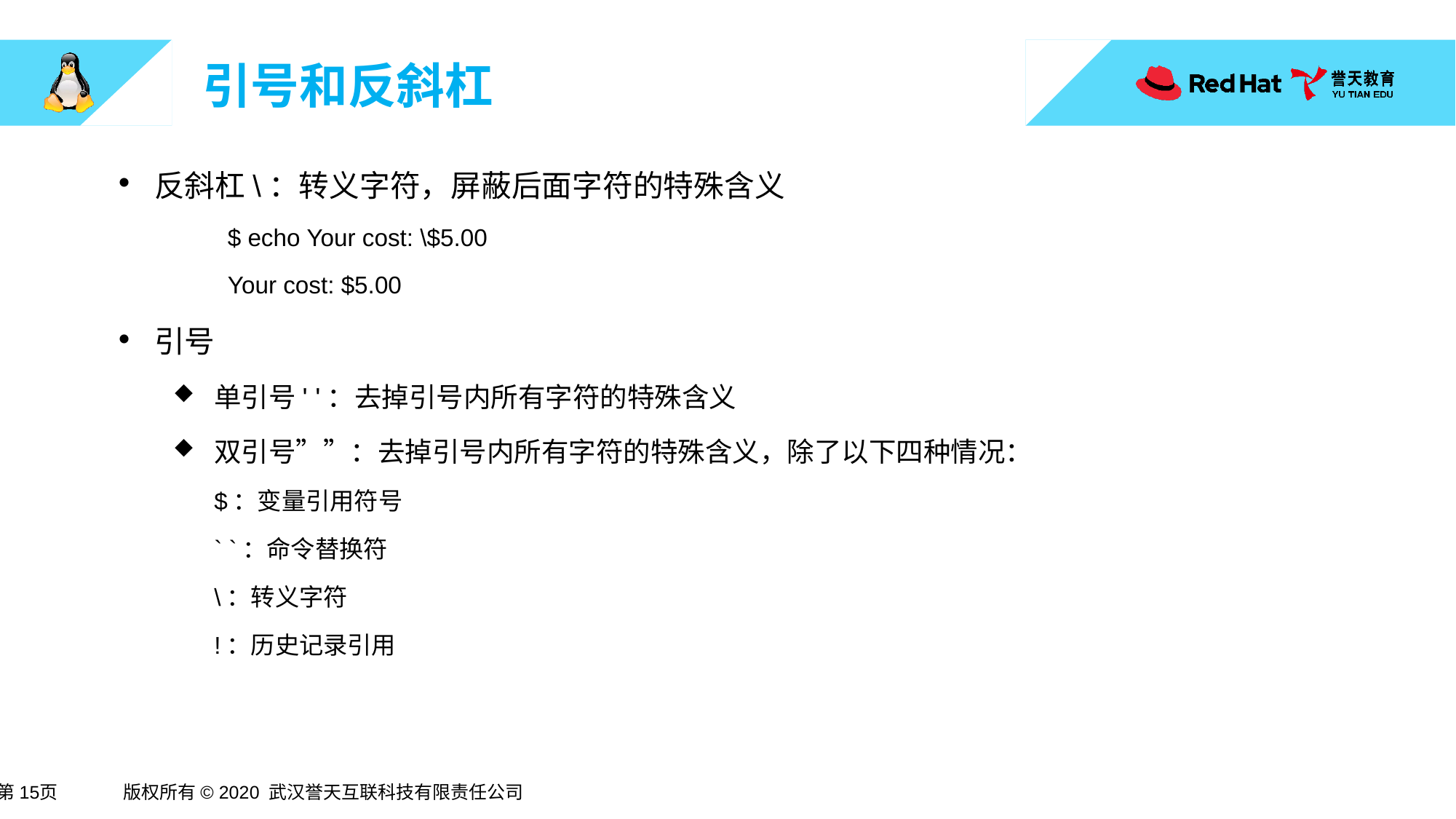

# 引号和反斜杠
反斜杠\：转义字符，屏蔽后面字符的特殊含义
$ echo Your cost: \$5.00
Your cost: $5.00
引号
单引号' '：去掉引号内所有字符的特殊含义
双引号””：去掉引号内所有字符的特殊含义，除了以下四种情况：
$：变量引用符号
` `：命令替换符
\：转义字符
!：历史记录引用
15